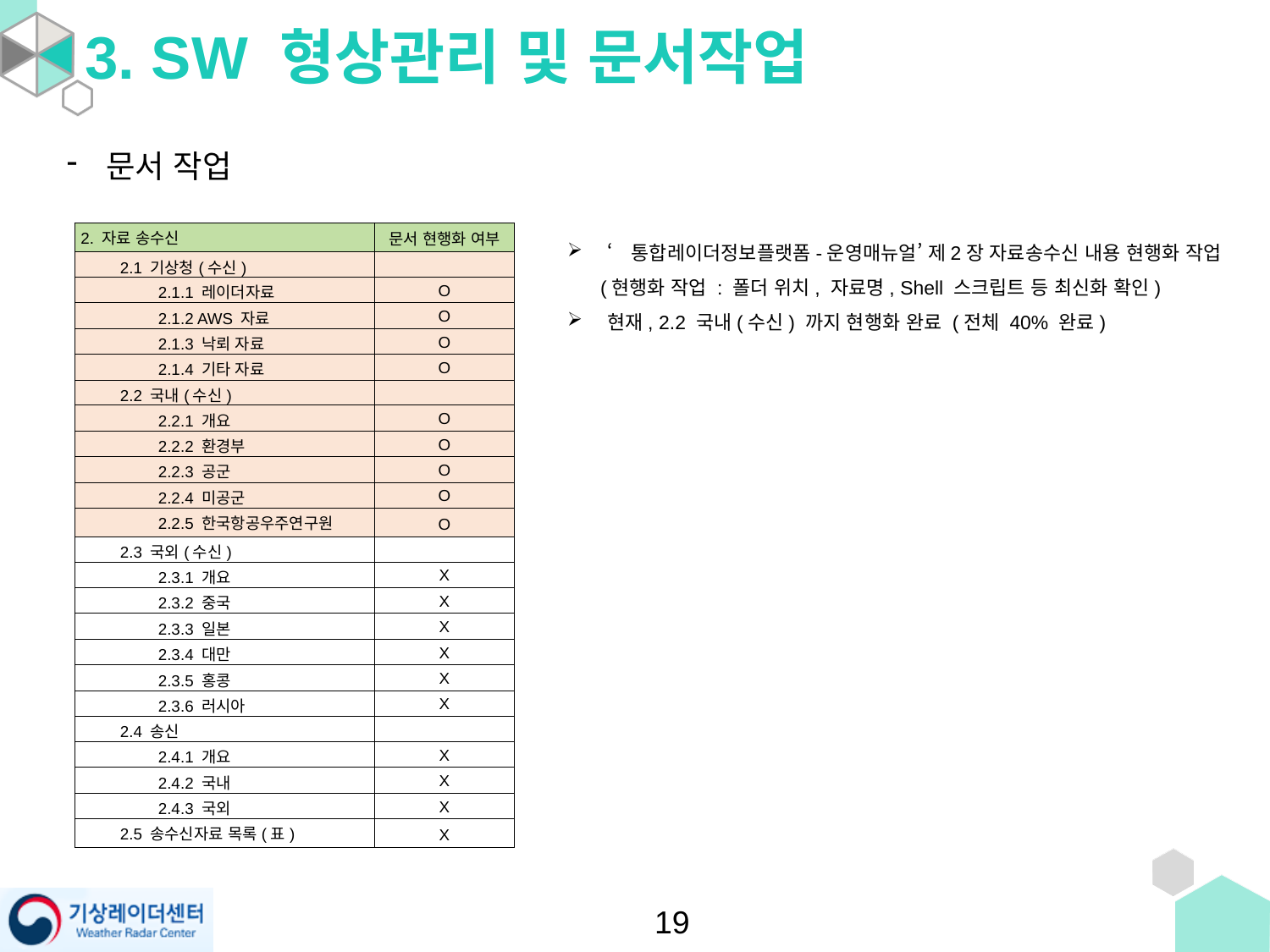

3. SW 형상관리 및 문서작업
문서 작업
| 2. 자료 송수신 |  |  | 문서 현행화 여부 |
| --- | --- | --- | --- |
|  | 2.1 기상청(수신) |  |  |
|  |  | 2.1.1 레이더자료 | O |
|  |  | 2.1.2 AWS 자료 | O |
|  |  | 2.1.3 낙뢰 자료 | O |
|  |  | 2.1.4 기타 자료 | O |
|  | 2.2 국내(수신) |  |  |
|  |  | 2.2.1 개요 | O |
|  |  | 2.2.2 환경부 | O |
|  |  | 2.2.3 공군 | O |
|  |  | 2.2.4 미공군 | O |
|  |  | 2.2.5 한국항공우주연구원 | O |
|  | 2.3 국외(수신) |  |  |
|  |  | 2.3.1 개요 | X |
|  |  | 2.3.2 중국 | X |
|  |  | 2.3.3 일본 | X |
|  |  | 2.3.4 대만 | X |
|  |  | 2.3.5 홍콩 | X |
|  |  | 2.3.6 러시아 | X |
|  | 2.4 송신 |  |  |
|  |  | 2.4.1 개요 | X |
|  |  | 2.4.2 국내 | X |
|  |  | 2.4.3 국외 | X |
|  | 2.5 송수신자료 목록(표) |  | X |
‘통합레이더정보플랫폼-운영매뉴얼’ 제2장 자료송수신 내용 현행화 작업
      (현행화 작업 : 폴더 위치, 자료명, Shell 스크립트 등 최신화 확인)
현재, 2.2 국내(수신) 까지 현행화 완료 (전체 40% 완료)
19